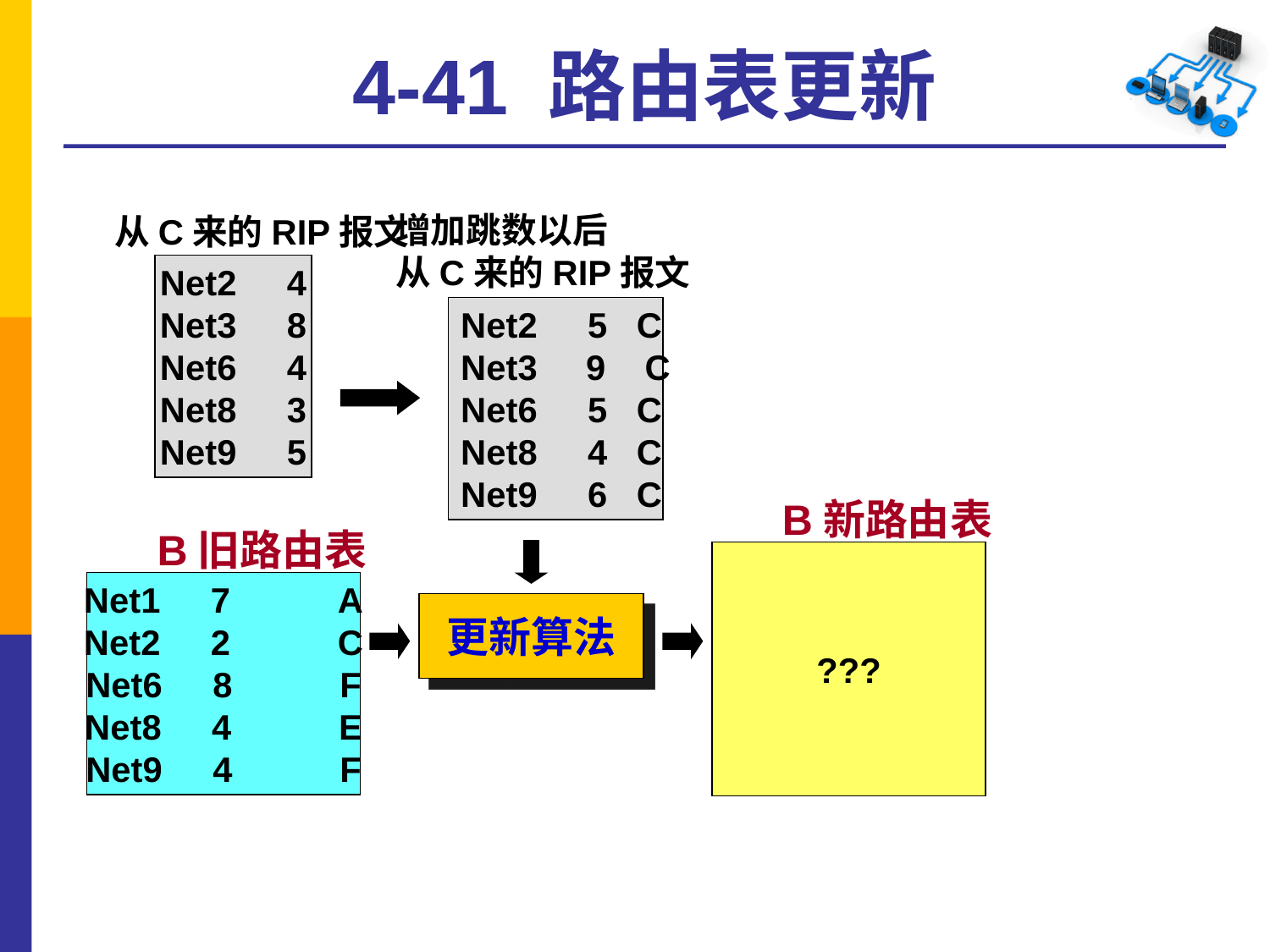

# 4-41 路由表更新
增加跳数以后
从C来的RIP报文
从C来的RIP报文
Net2	4
Net3	8
Net6	4
Net8	3
Net9	5
Net2	5   C
Net3     9    C
Net6	5   C
Net8	4   C
Net9	6   C

B新路由表
B旧路由表

???
Net1	7	A
Net2	2	C
Net6	8	F
Net8	4	E
Net9	4	F
更新算法